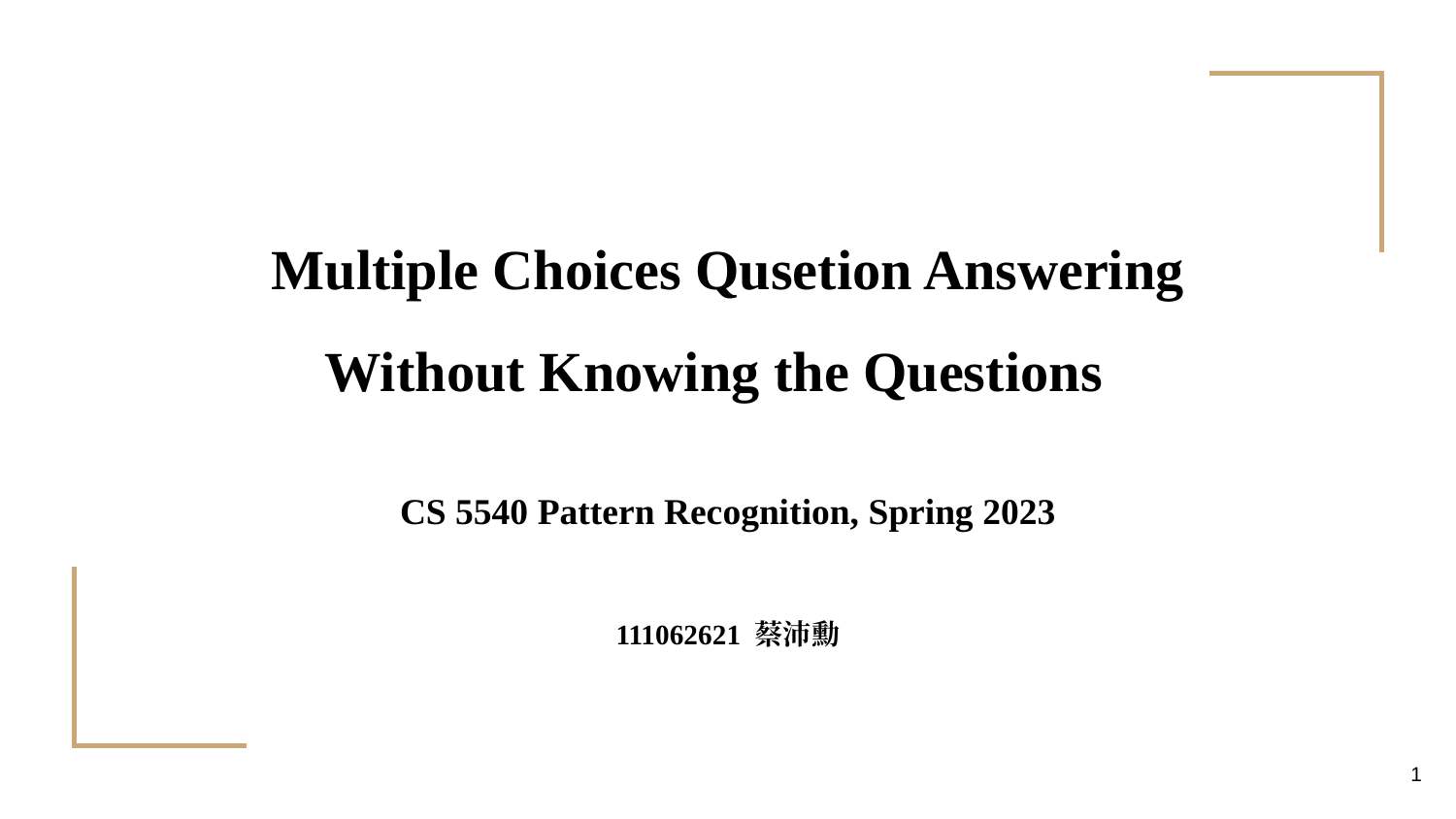

Multiple Choices Qusetion Answering
Without Knowing the Questions
CS 5540 Pattern Recognition, Spring 2023
111062621 蔡沛勳
1